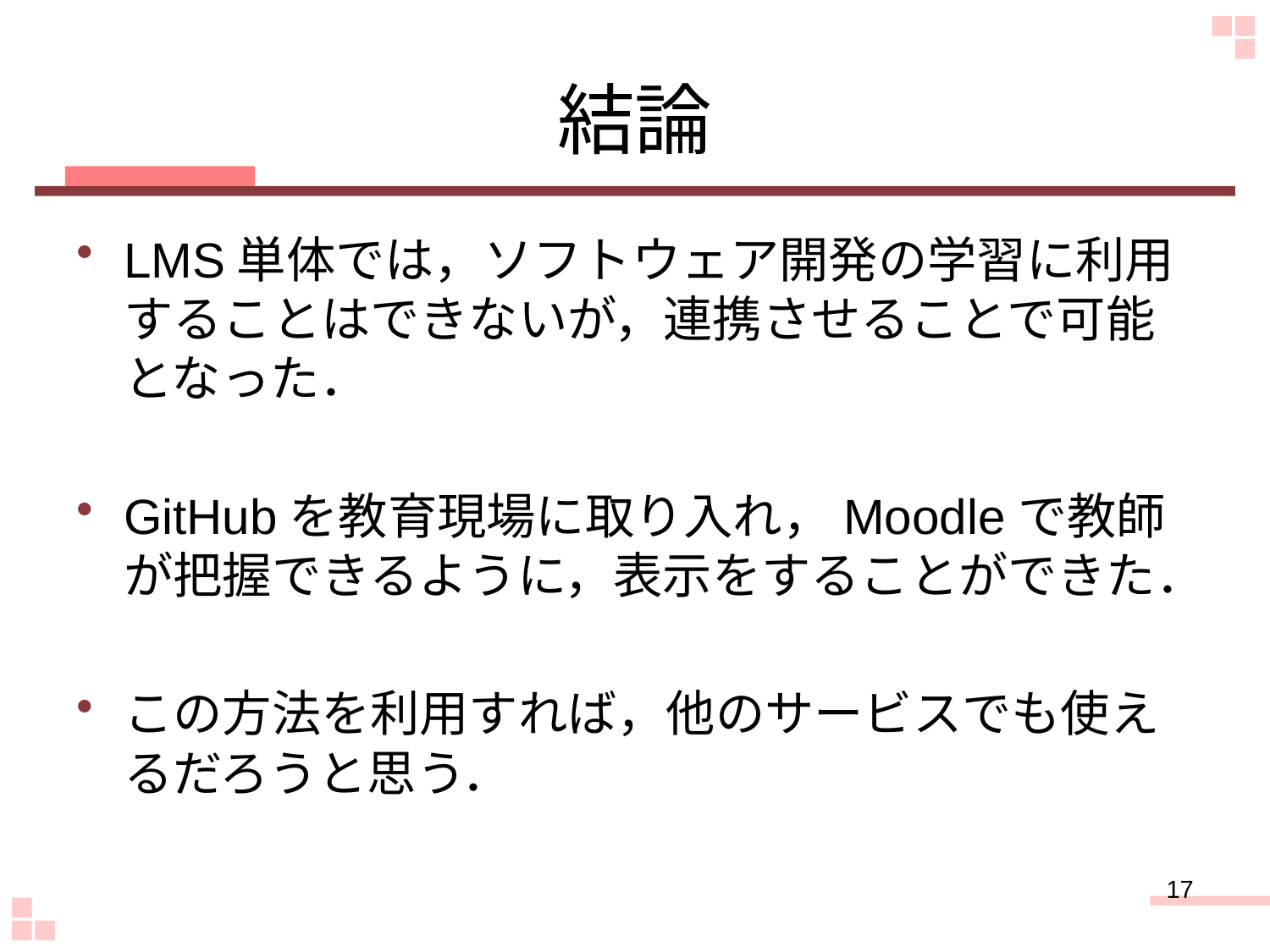

# 結論
LMS単体では，ソフトウェア開発の学習に利用することはできないが，連携させることで可能となった．

GitHubを教育現場に取り入れ，Moodleで教師が把握できるように，表示をすることができた．

この方法を利用すれば，他のサービスでも使えるだろうと思う．
17